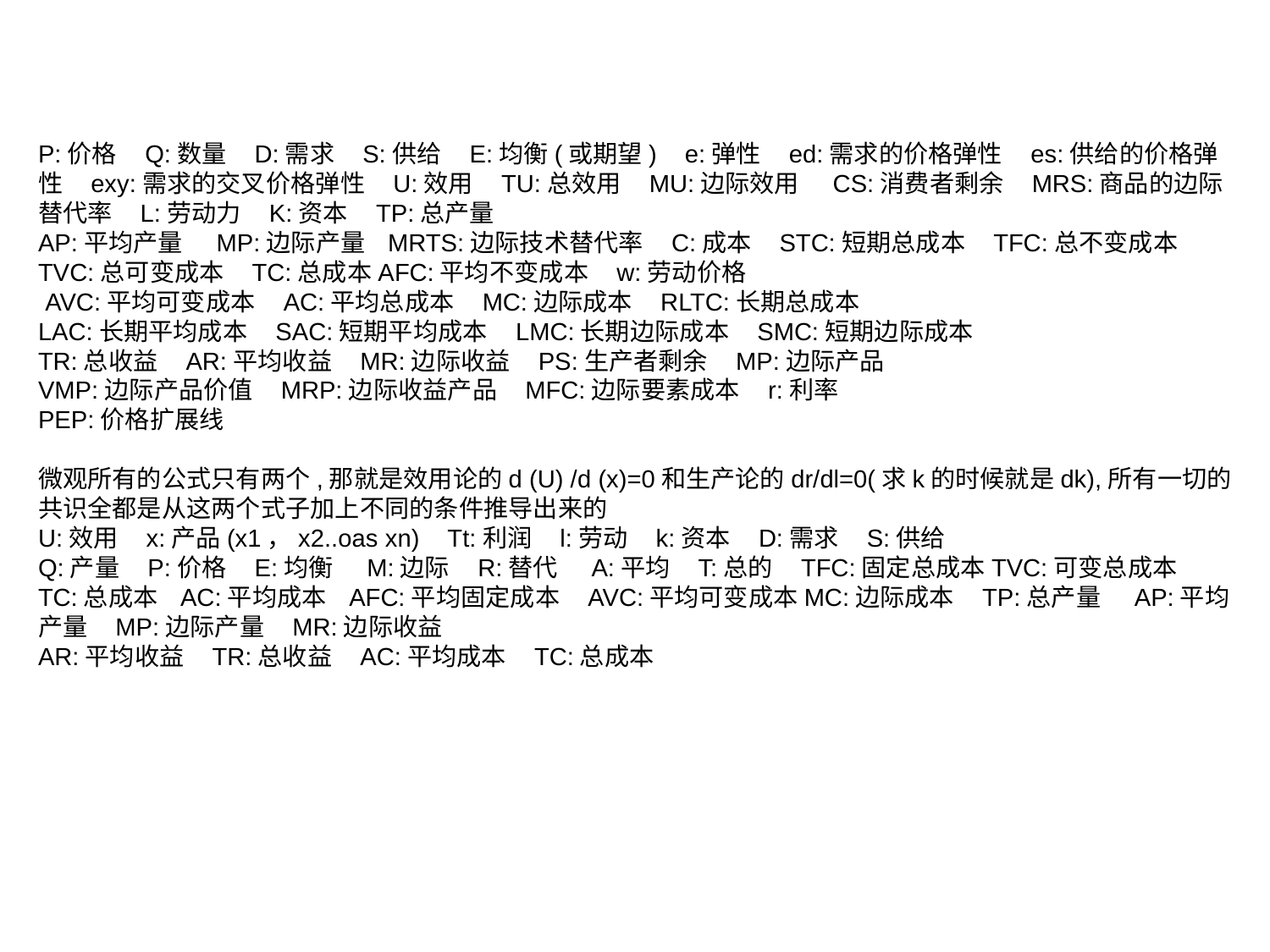

P:价格    Q:数量    D:需求    S:供给    E:均衡(或期望)    e:弹性    ed:需求的价格弹性    es:供给的价格弹性    exy:需求的交叉价格弹性    U:效用    TU:总效用    MU:边际效用     CS:消费者剩余    MRS:商品的边际替代率    L:劳动力    K:资本    TP:总产量
AP:平均产量     MP:边际产量   MRTS:边际技术替代率    C:成本    STC:短期总成本    TFC:总不变成本     TVC:总可变成本    TC:总成本AFC:平均不变成本    w:劳动价格
 AVC:平均可变成本    AC:平均总成本    MC:边际成本    RLTC:长期总成本
LAC:长期平均成本    SAC:短期平均成本    LMC:长期边际成本    SMC:短期边际成本
TR:总收益    AR:平均收益    MR:边际收益    PS:生产者剩余    MP:边际产品
VMP:边际产品价值    MRP:边际收益产品    MFC:边际要素成本    r:利率
PEP:价格扩展线

微观所有的公式只有两个,那就是效用论的d (U) /d (x)=0和生产论的dr/dl=0(求k的时候就是dk),所有一切的共识全都是从这两个式子加上不同的条件推导出来的
U:效用    x:产品(x1，x2..oas xn)    Tt:利润    l:劳动    k:资本    D:需求    S:供给
Q:产量    P:价格    E:均衡     M:边际    R:替代     A:平均    T:总的    TFC:固定总成本TVC:可变总成本   TC:总成本   AC:平均成本   AFC:平均固定成本    AVC:平均可变成本MC:边际成本    TP:总产量     AP:平均产量    MP:边际产量    MR:边际收益
AR:平均收益    TR:总收益    AC:平均成本    TC:总成本